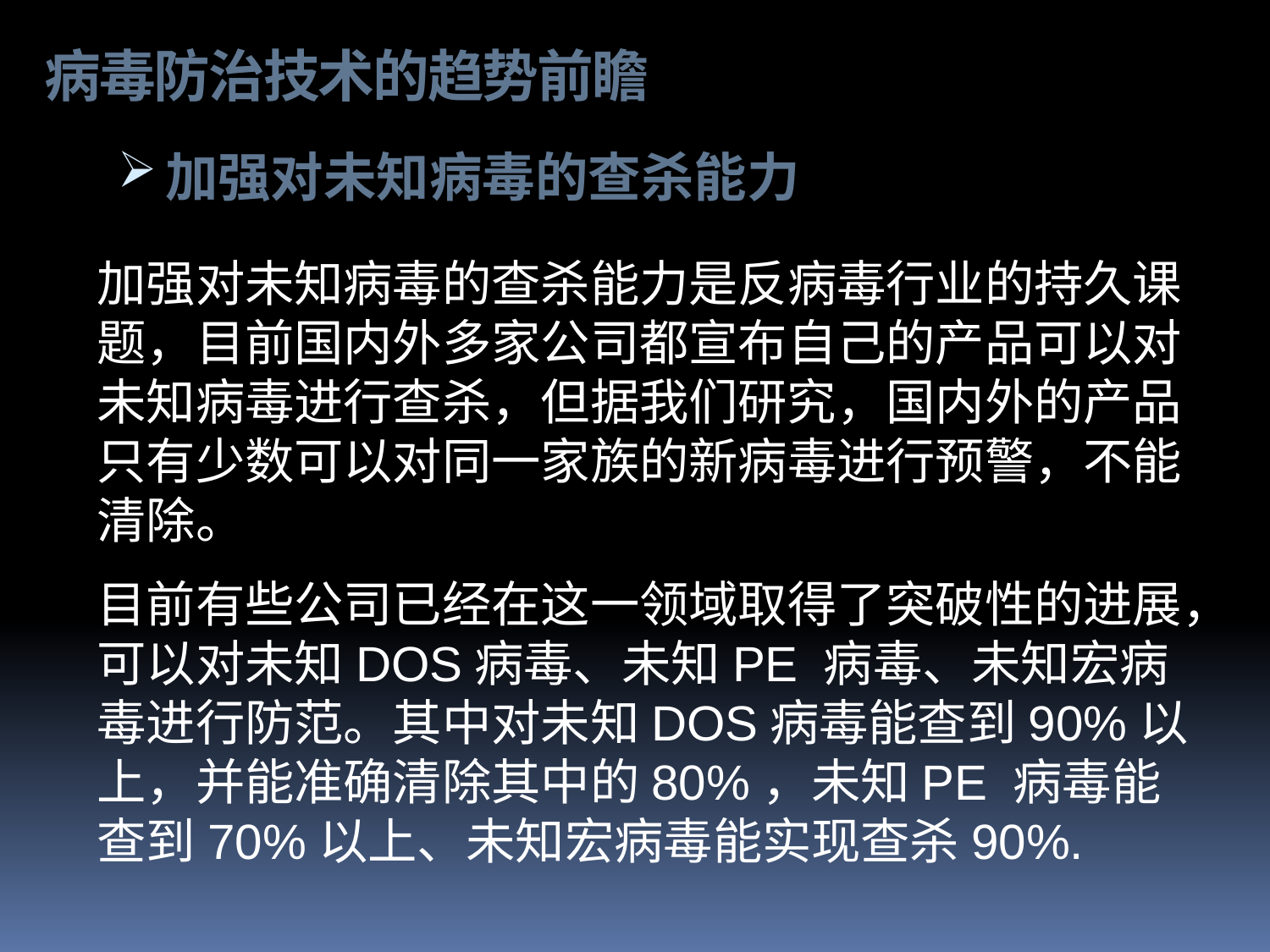

# 病毒防治技术的趋势前瞻
加强对未知病毒的查杀能力
加强对未知病毒的查杀能力是反病毒行业的持久课题，目前国内外多家公司都宣布自己的产品可以对未知病毒进行查杀，但据我们研究，国内外的产品只有少数可以对同一家族的新病毒进行预警，不能清除。
目前有些公司已经在这一领域取得了突破性的进展，可以对未知DOS病毒、未知PE 病毒、未知宏病毒进行防范。其中对未知DOS病毒能查到90%以上，并能准确清除其中的80%，未知PE 病毒能查到70%以上、未知宏病毒能实现查杀90%.